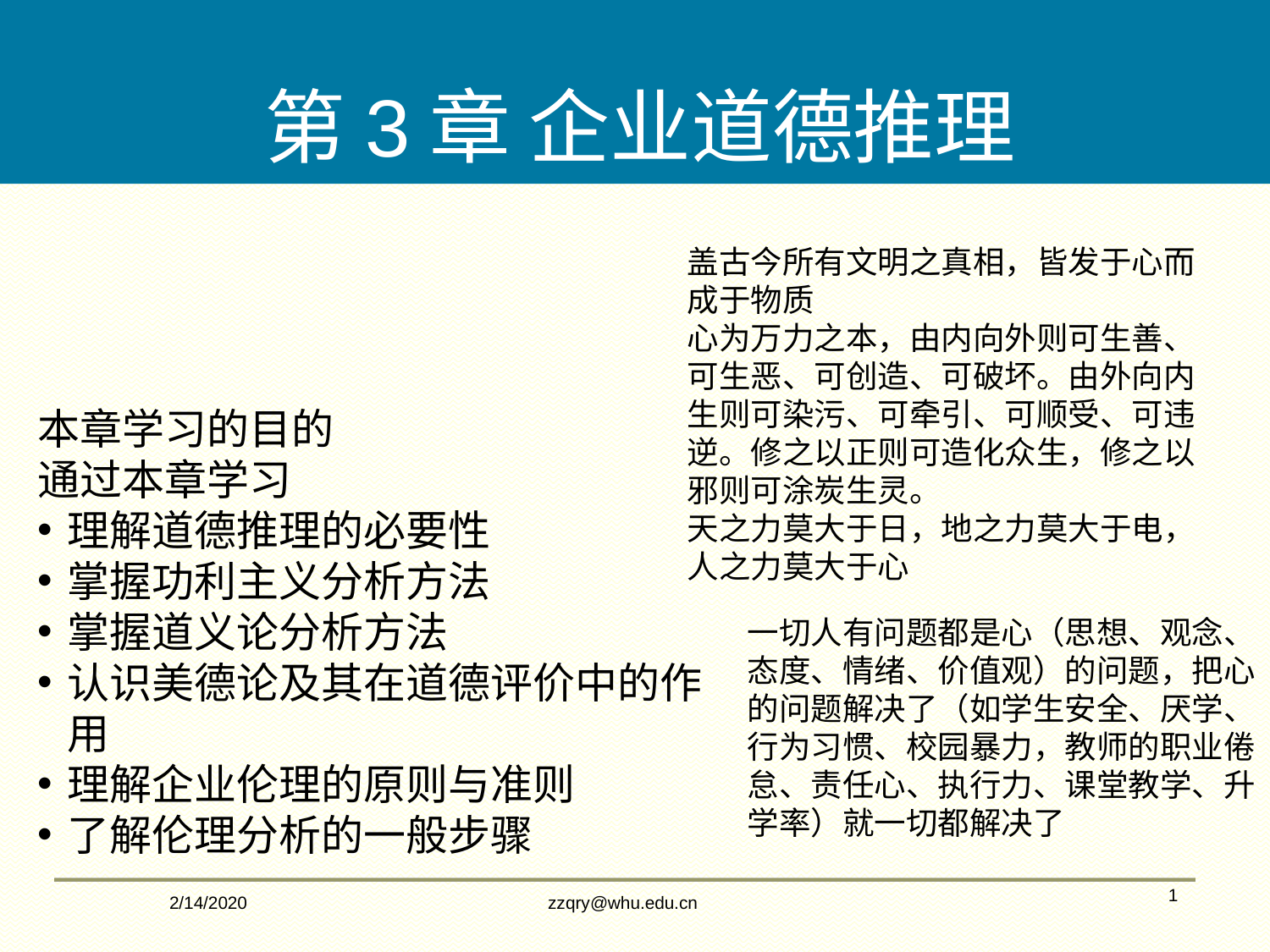

# 第3章 企业道德推理
盖古今所有文明之真相，皆发于心而成于物质
心为万力之本，由内向外则可生善、可生恶、可创造、可破坏。由外向内生则可染污、可牵引、可顺受、可违逆。修之以正则可造化众生，修之以邪则可涂炭生灵。
天之力莫大于日，地之力莫大于电，人之力莫大于心

本章学习的目的
通过本章学习
理解道德推理的必要性
掌握功利主义分析方法
掌握道义论分析方法
认识美德论及其在道德评价中的作用
理解企业伦理的原则与准则
了解伦理分析的一般步骤
一切人有问题都是心（思想、观念、态度、情绪、价值观）的问题，把心的问题解决了（如学生安全、厌学、行为习惯、校园暴力，教师的职业倦怠、责任心、执行力、课堂教学、升学率）就一切都解决了
2/14/2020
zzqry@whu.edu.cn
1